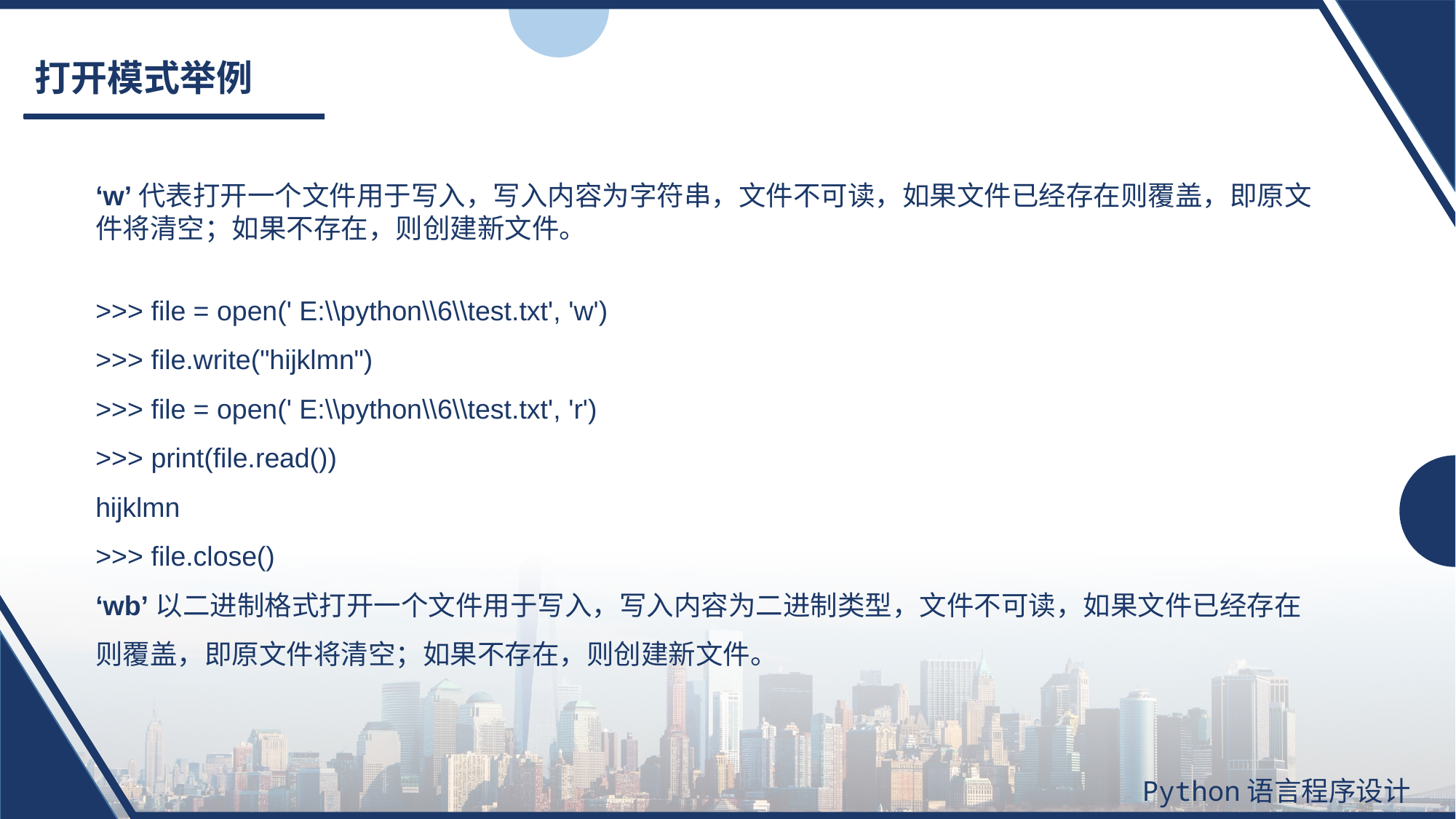

# 打开模式举例
‘w’代表打开一个文件用于写入，写入内容为字符串，文件不可读，如果文件已经存在则覆盖，即原文件将清空；如果不存在，则创建新文件。

>>> file = open(' E:\\python\\6\\test.txt', 'w')
>>> file.write("hijklmn")
>>> file = open(' E:\\python\\6\\test.txt', 'r')
>>> print(file.read())
hijklmn
>>> file.close()
‘wb’以二进制格式打开一个文件用于写入，写入内容为二进制类型，文件不可读，如果文件已经存在则覆盖，即原文件将清空；如果不存在，则创建新文件。